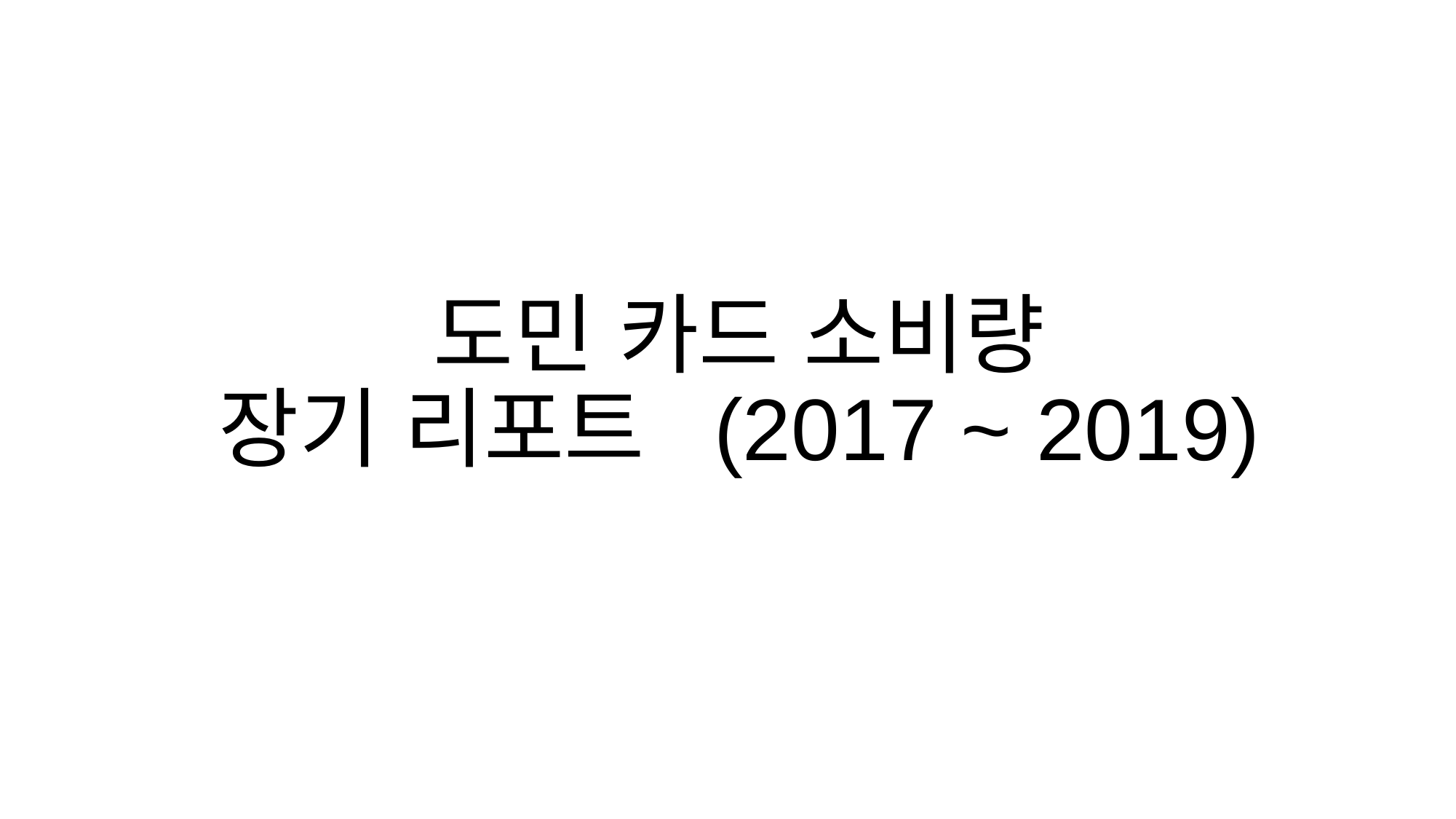

# 도민 카드 소비량 장기 리포트  (2017 ~ 2019)